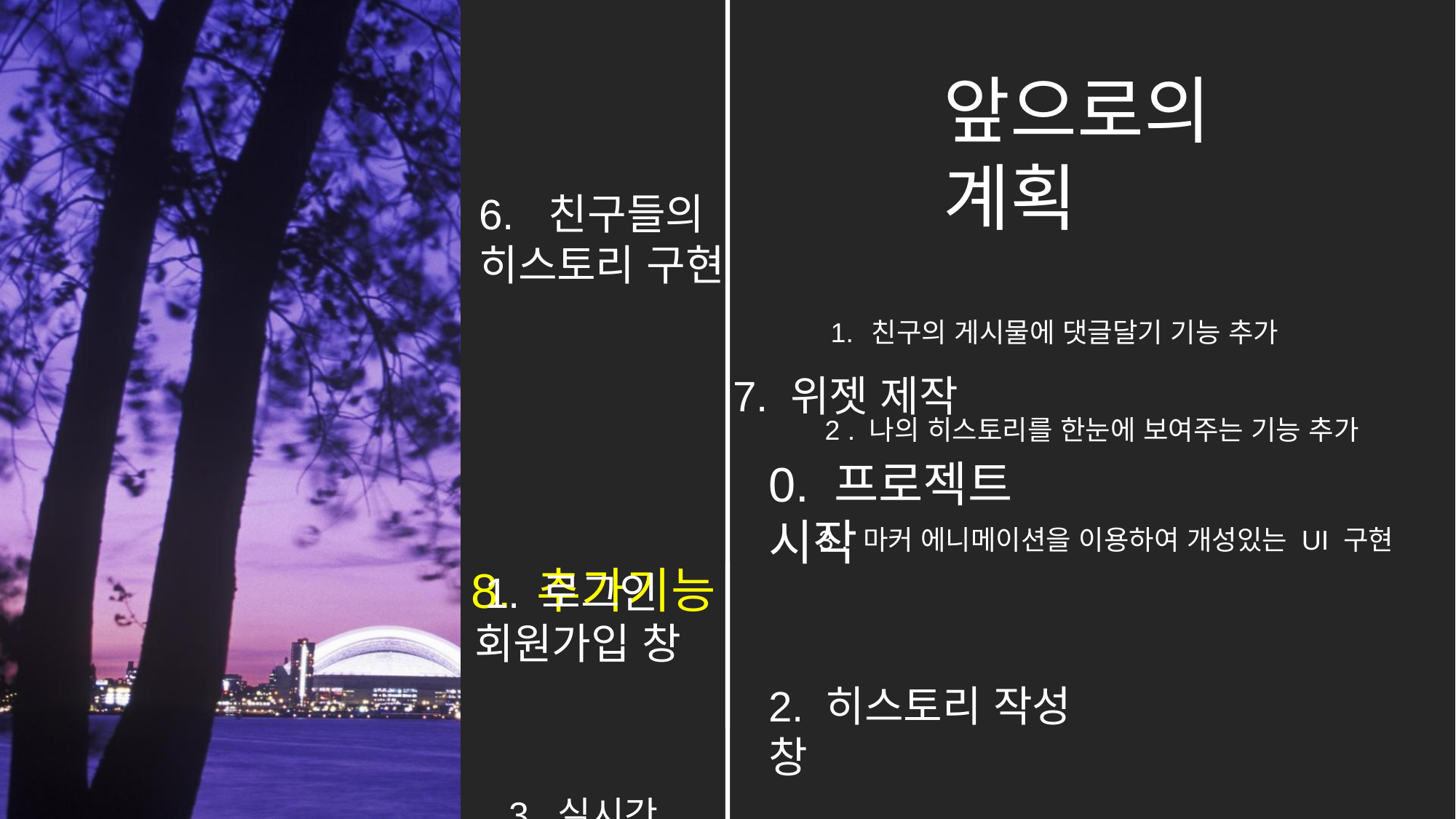

앞으로의 계획
6.  친구들의
히스토리 구현
친구의 게시물에 댓글달기 기능 추가
7. 위젯 제작
2 . 나의 히스토리를 한눈에 보여주는 기능 추가

0. 프로젝트 시작
3 . 마커 에니메이션을 이용하여 개성있는 UI 구현
8. 추가기능
1. 로그인
회원가입 창

2. 히스토리 작성 창
3. 실시간
 데이터 업데이트
4. 친구 추가기능
5. 계정 관리